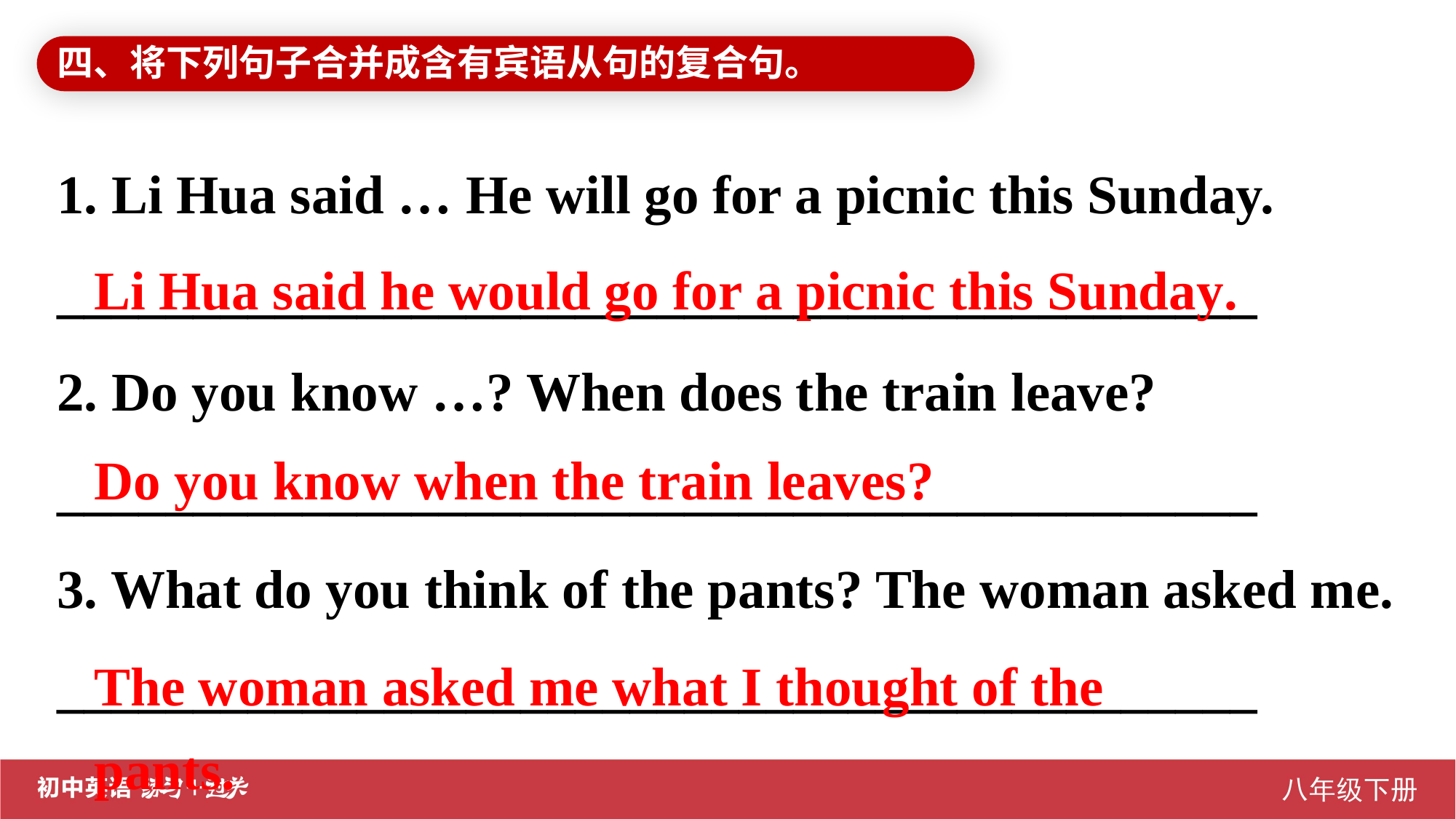

四、将下列句子合并成含有宾语从句的复合句。

1. Li Hua said … He will go for a picnic this Sunday. ____________________________________________
2. Do you know …? When does the train leave?
____________________________________________
3. What do you think of the pants? The woman asked me.
____________________________________________

Li Hua said he would go for a picnic this Sunday.
Do you know when the train leaves?
The woman asked me what I thought of the pants.